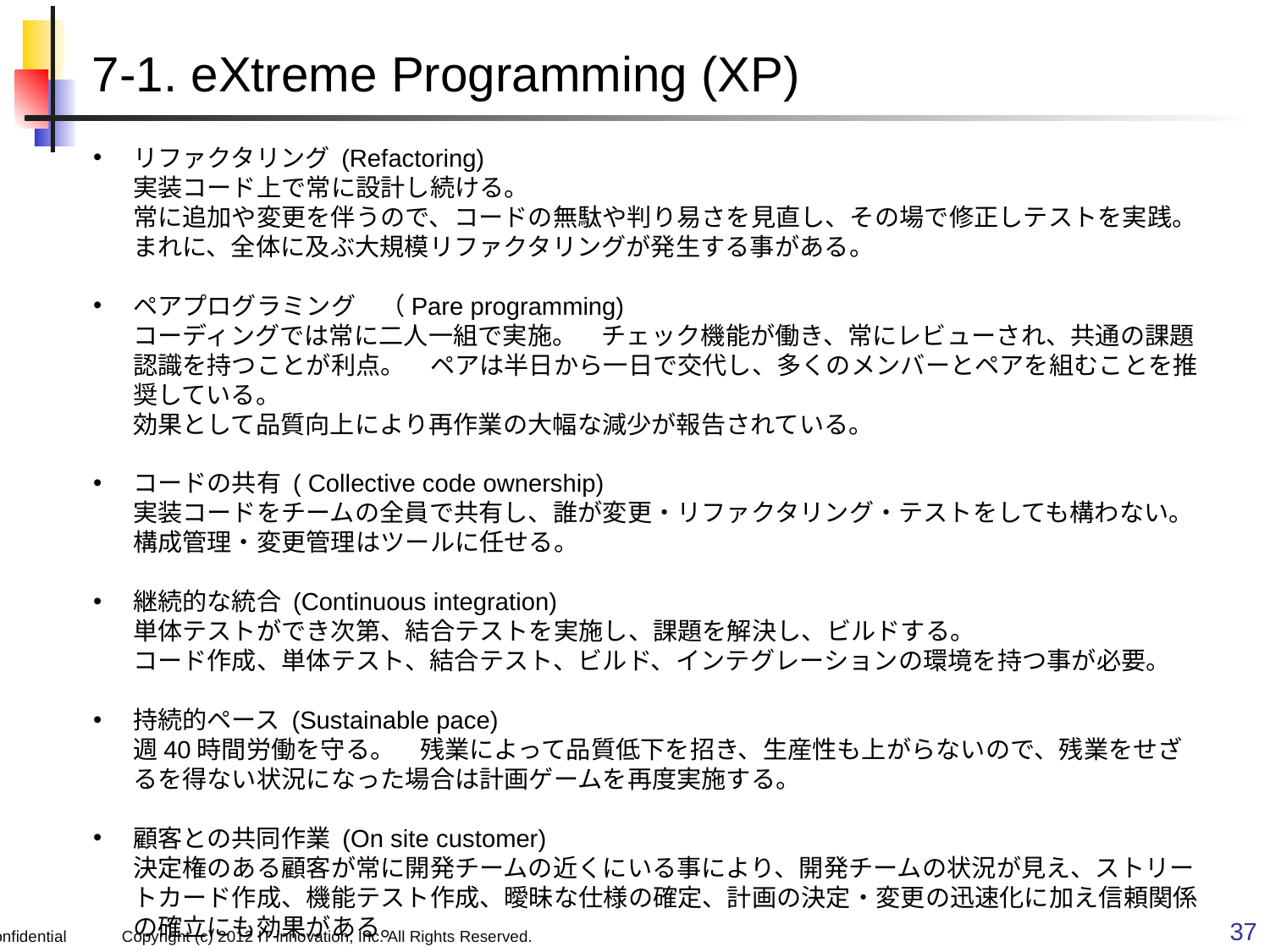

7-1. eXtreme Programming (XP)
リファクタリング (Refactoring)
実装コード上で常に設計し続ける。
常に追加や変更を伴うので、コードの無駄や判り易さを見直し、その場で修正しテストを実践。
まれに、全体に及ぶ大規模リファクタリングが発生する事がある。

ペアプログラミング　（Pare programming)
コーディングでは常に二人一組で実施。　チェック機能が働き、常にレビューされ、共通の課題認識を持つことが利点。　ペアは半日から一日で交代し、多くのメンバーとペアを組むことを推奨している。
効果として品質向上により再作業の大幅な減少が報告されている。

コードの共有 ( Collective code ownership)
実装コードをチームの全員で共有し、誰が変更・リファクタリング・テストをしても構わない。
構成管理・変更管理はツールに任せる。

継続的な統合 (Continuous integration)
単体テストができ次第、結合テストを実施し、課題を解決し、ビルドする。
コード作成、単体テスト、結合テスト、ビルド、インテグレーションの環境を持つ事が必要。

持続的ペース (Sustainable pace)
週40時間労働を守る。　残業によって品質低下を招き、生産性も上がらないので、残業をせざるを得ない状況になった場合は計画ゲームを再度実施する。
顧客との共同作業 (On site customer)
決定権のある顧客が常に開発チームの近くにいる事により、開発チームの状況が見え、ストリートカード作成、機能テスト作成、曖昧な仕様の確定、計画の決定・変更の迅速化に加え信頼関係の確立にも効果がある。